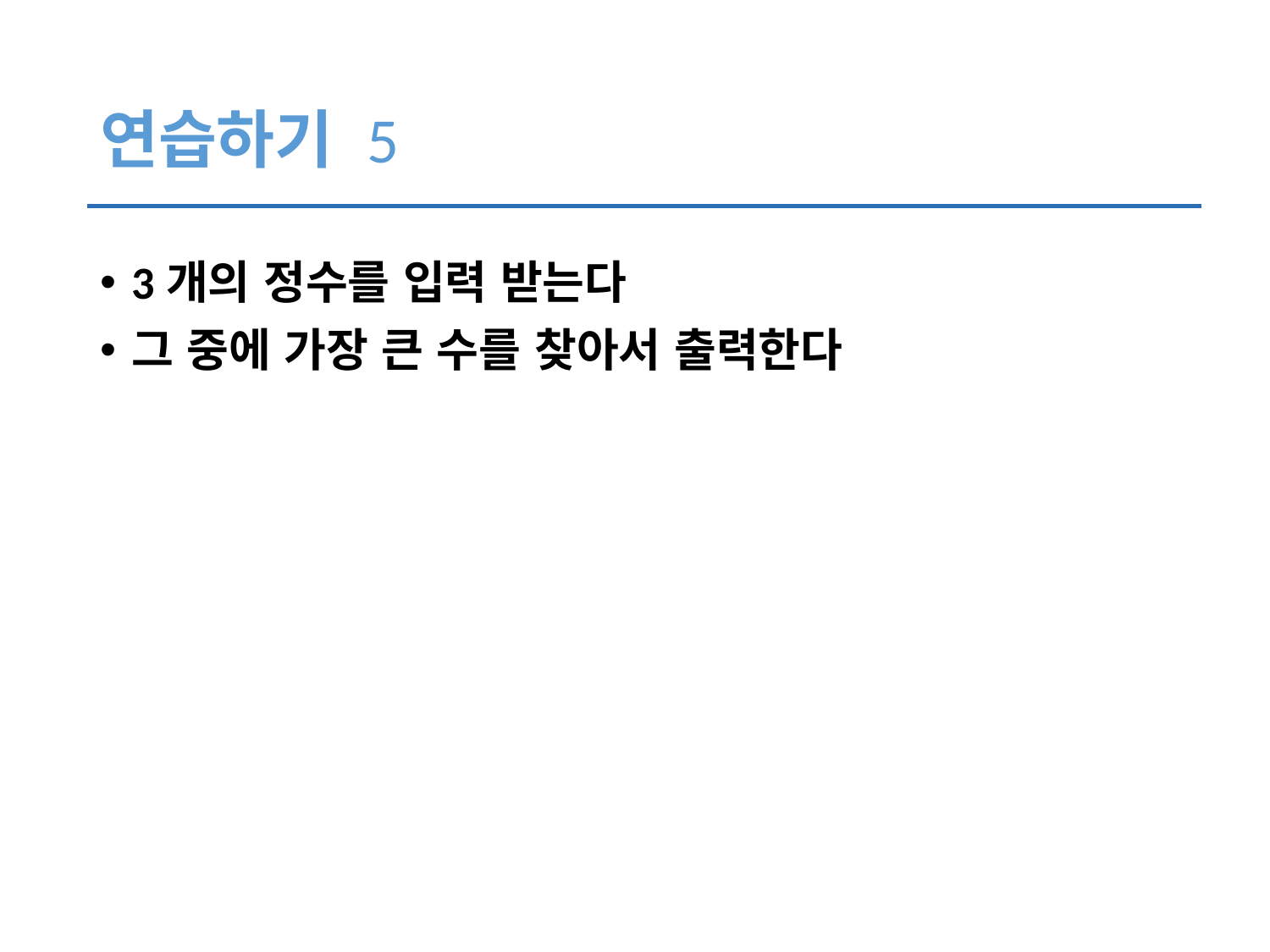

# 연습하기 5
3개의 정수를 입력 받는다
그 중에 가장 큰 수를 찾아서 출력한다